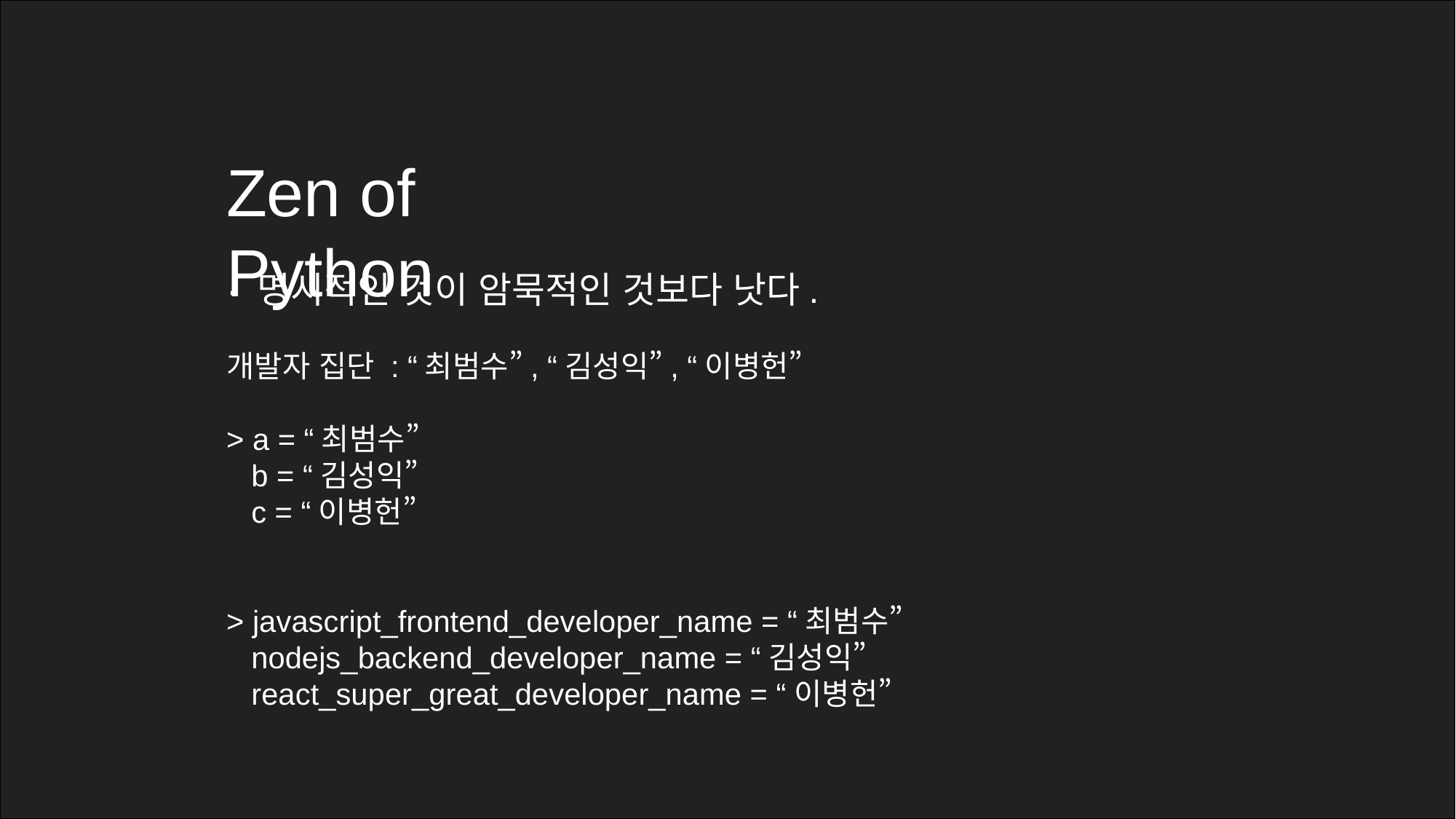

Zen of Python
· 명시적인 것이 암묵적인 것보다 낫다.

개발자 집단 : “최범수”, “김성익”, “이병헌”

> a = “최범수”
   b = “김성익”
   c = “이병헌”

> javascript_frontend_developer_name = “최범수”
   nodejs_backend_developer_name = “김성익”
   react_super_great_developer_name = “이병헌”